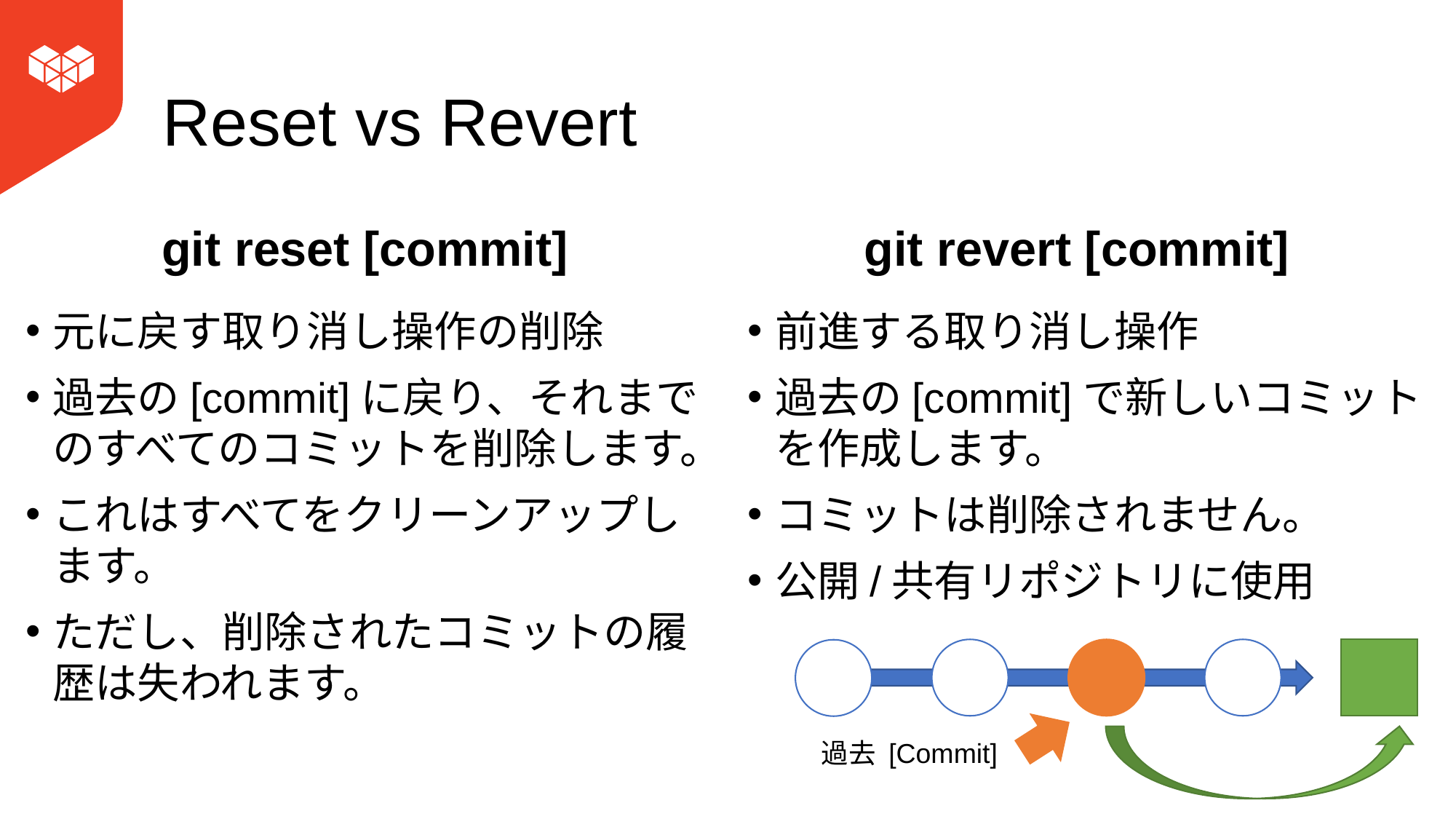

# Reset vs Revert
git reset [commit]
git revert [commit]
元に戻す取り消し操作の削除
過去の[commit]に戻り、それまでのすべてのコミットを削除します。
これはすべてをクリーンアップします。
ただし、削除されたコミットの履歴は失われます。

前進する取り消し操作
過去の[commit]で新しいコミットを作成します。
コミットは削除されません。
公開/共有リポジトリに使用

過去 [Commit]